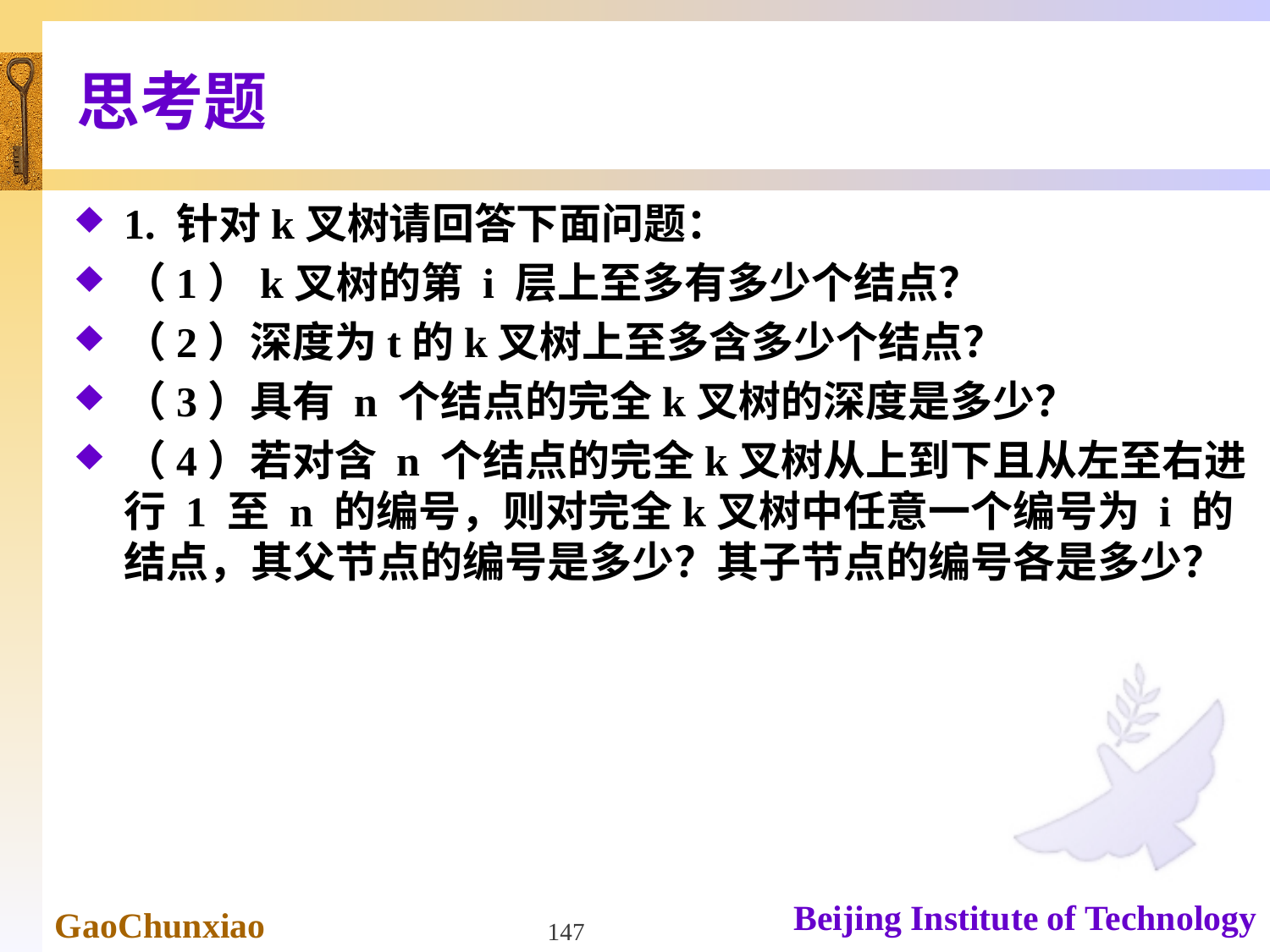

# 思考题
1. 针对k叉树请回答下面问题：
（1）k叉树的第 i 层上至多有多少个结点？
（2）深度为t的k叉树上至多含多少个结点？
（3）具有 n 个结点的完全k叉树的深度是多少？
（4）若对含 n 个结点的完全k叉树从上到下且从左至右进行 1 至 n 的编号，则对完全k叉树中任意一个编号为 i 的结点，其父节点的编号是多少？其子节点的编号各是多少？
147